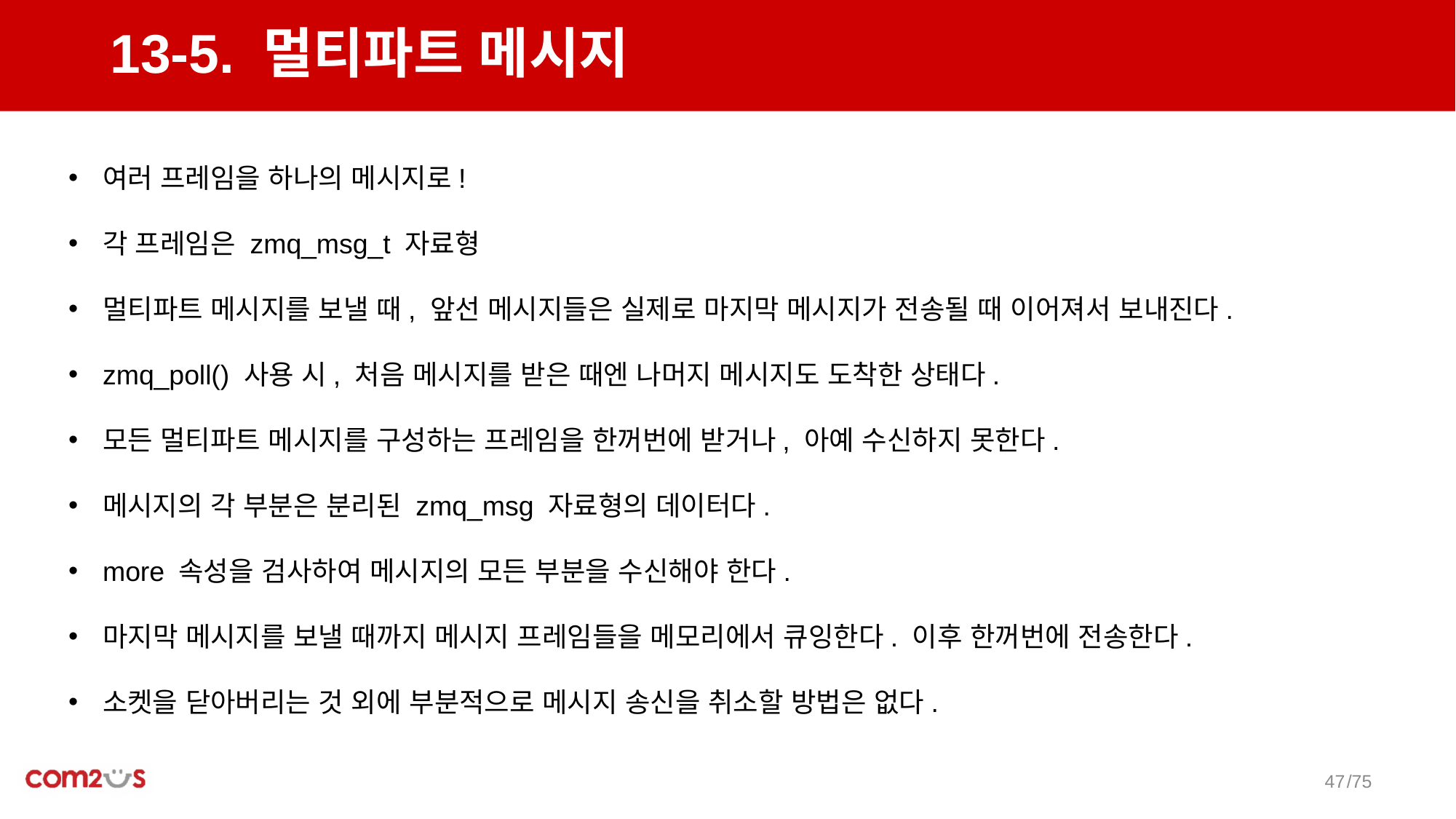

# 13-5. 멀티파트 메시지
여러 프레임을 하나의 메시지로!

각 프레임은 zmq_msg_t 자료형

멀티파트 메시지를 보낼 때, 앞선 메시지들은 실제로 마지막 메시지가 전송될 때 이어져서 보내진다.

zmq_poll() 사용 시, 처음 메시지를 받은 때엔 나머지 메시지도 도착한 상태다.

모든 멀티파트 메시지를 구성하는 프레임을 한꺼번에 받거나, 아예 수신하지 못한다.

메시지의 각 부분은 분리된 zmq_msg 자료형의 데이터다.

more 속성을 검사하여 메시지의 모든 부분을 수신해야 한다.

마지막 메시지를 보낼 때까지 메시지 프레임들을 메모리에서 큐잉한다. 이후 한꺼번에 전송한다.

소켓을 닫아버리는 것 외에 부분적으로 메시지 송신을 취소할 방법은 없다.
47